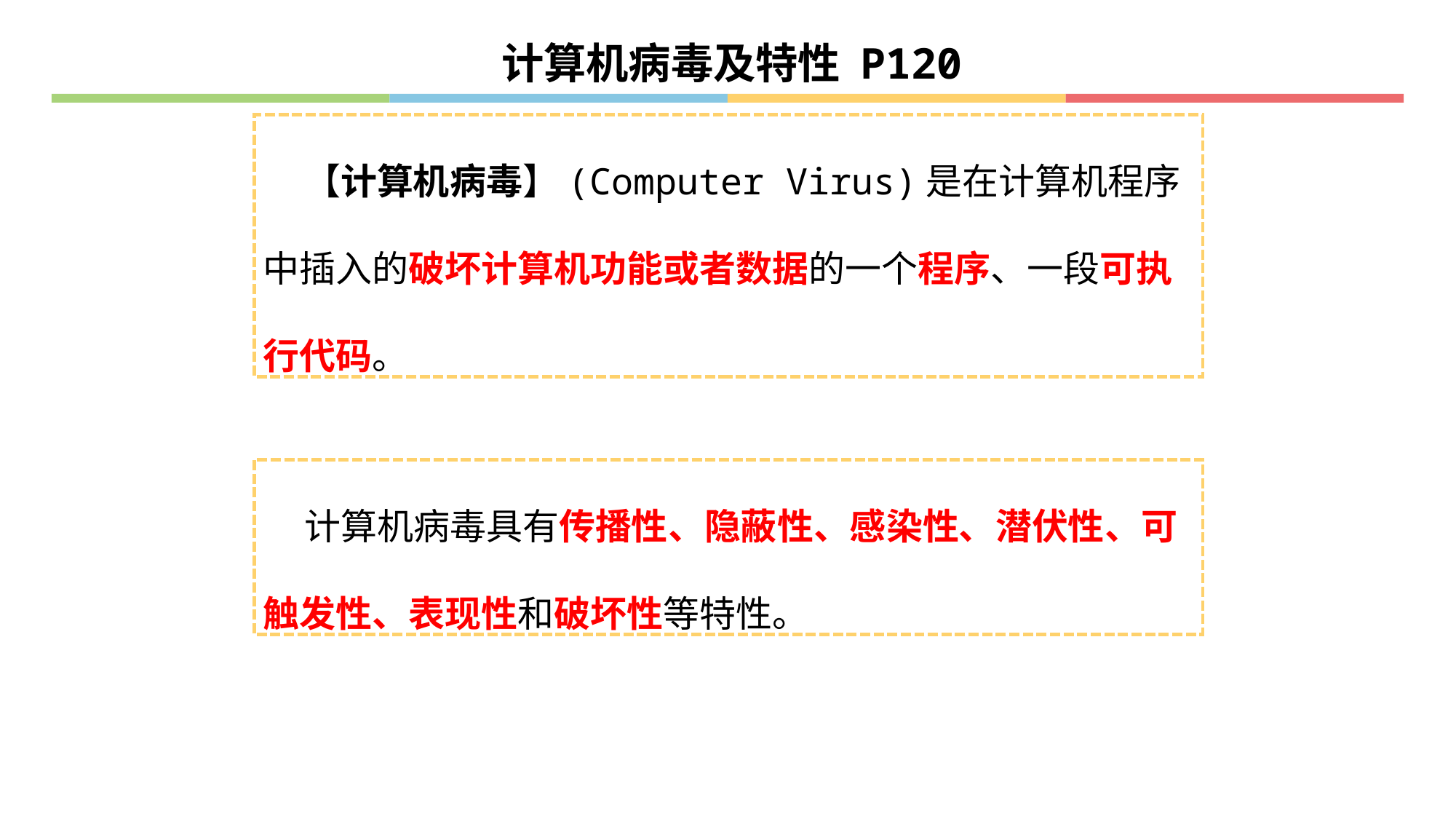

计算机病毒及特性 P120
    【计算机病毒】(Computer Virus)是在计算机程序中插入的破坏计算机功能或者数据的一个程序、一段可执行代码。
    计算机病毒具有传播性、隐蔽性、感染性、潜伏性、可触发性、表现性和破坏性等特性。